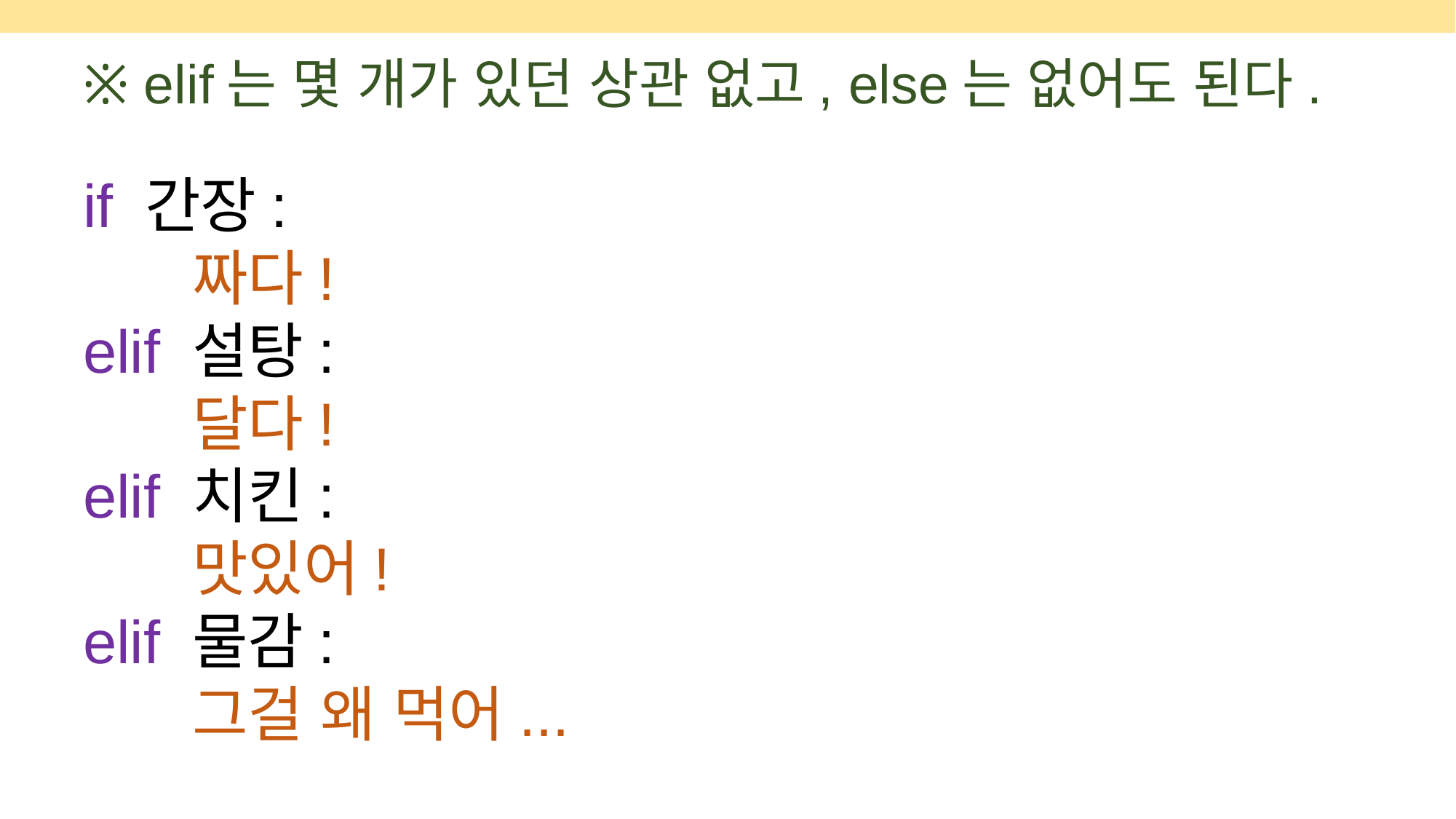

※ elif는 몇 개가 있던 상관 없고, else는 없어도 된다.
if 간장:
	짜다!
elif 설탕:
	달다!
elif 치킨:
	맛있어!
elif 물감:
	그걸 왜 먹어...